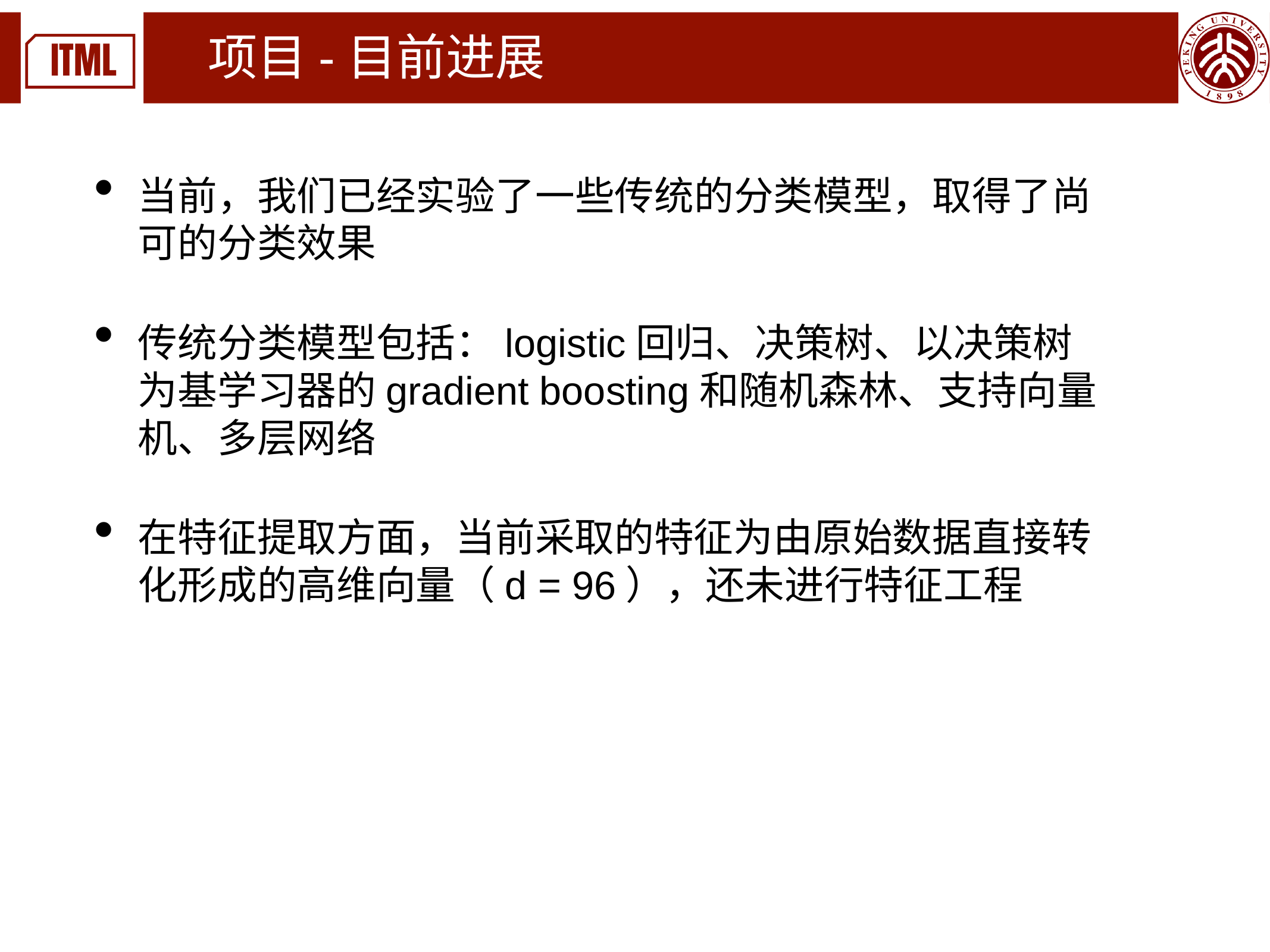

# 项目-目前进展
当前，我们已经实验了一些传统的分类模型，取得了尚可的分类效果
传统分类模型包括：logistic回归、决策树、以决策树为基学习器的gradient boosting和随机森林、支持向量机、多层网络
在特征提取方面，当前采取的特征为由原始数据直接转化形成的高维向量（d = 96），还未进行特征工程